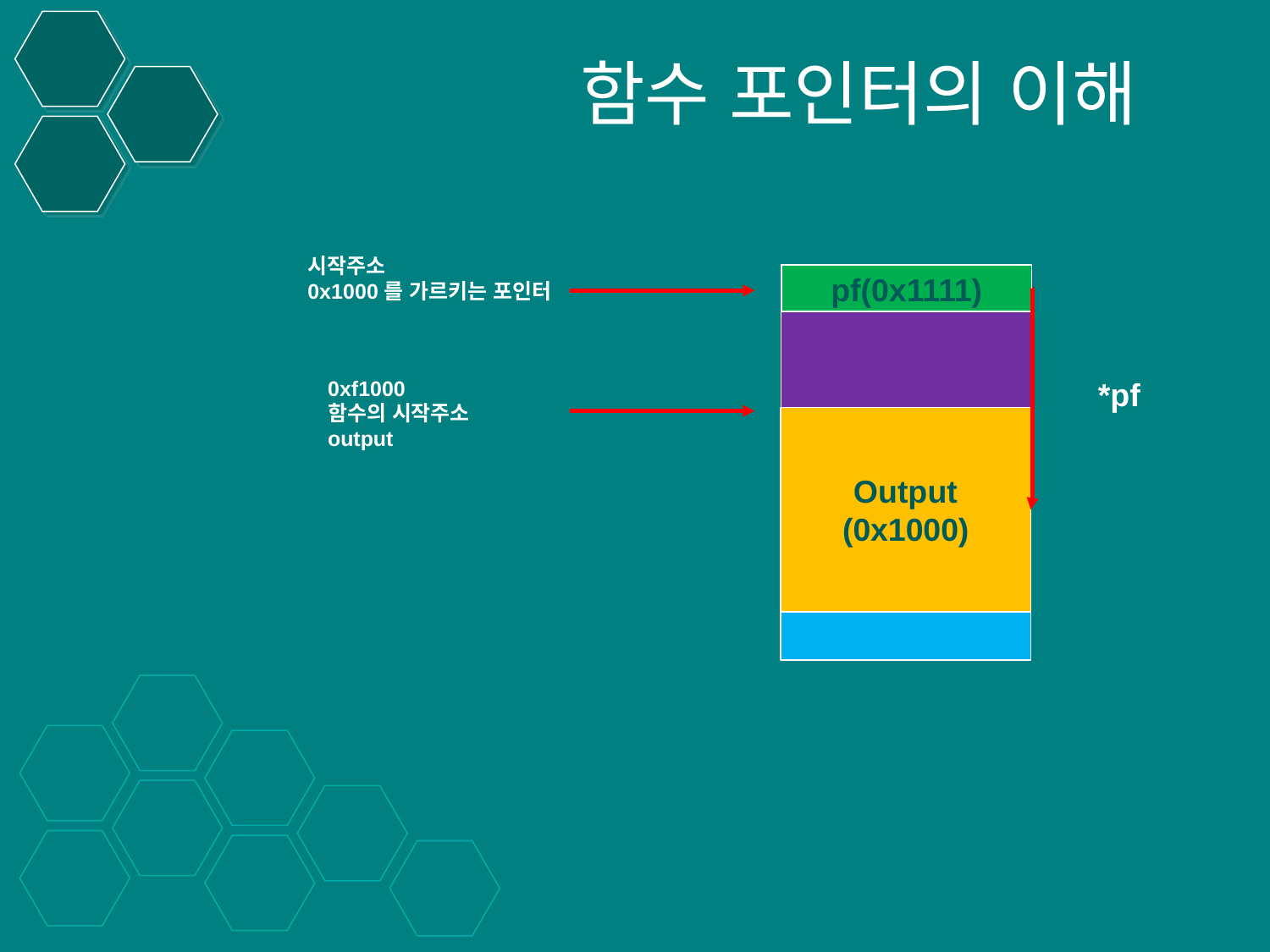

# 함수 포인터의 이해
시작주소
0x1000를 가르키는 포인터
pf(0x1111)

Output
(0x1000)

0xf1000
함수의 시작주소
output
*pf